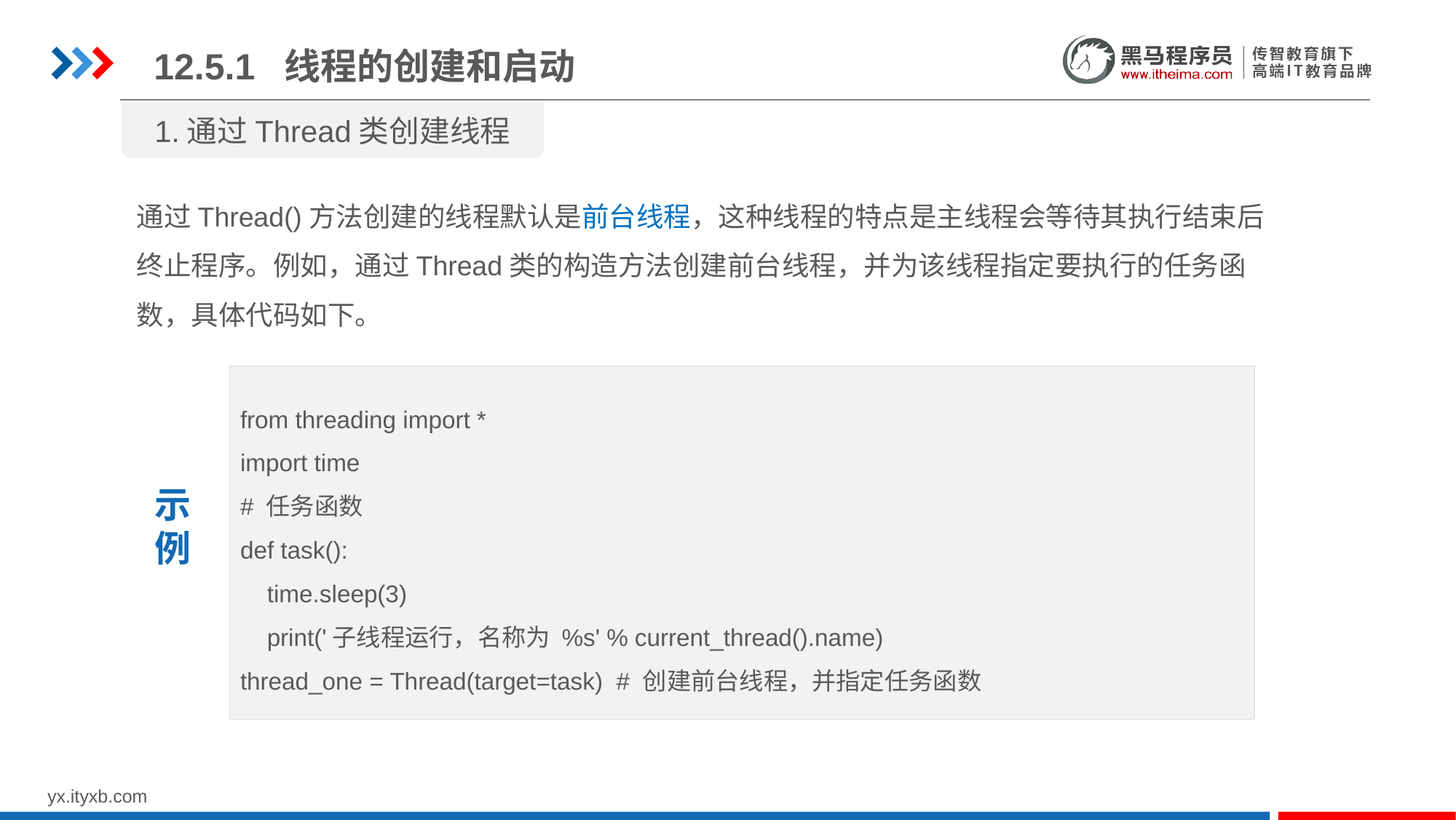

12.5.1  线程的创建和启动

1.通过Thread类创建线程
通过Thread()方法创建的线程默认是前台线程，这种线程的特点是主线程会等待其执行结束后终止程序。例如，通过Thread类的构造方法创建前台线程，并为该线程指定要执行的任务函数，具体代码如下。
from threading import *
import time
# 任务函数
def task():
    time.sleep(3)
    print('子线程运行，名称为 %s' % current_thread().name)
thread_one = Thread(target=task)  # 创建前台线程，并指定任务函数
示
例